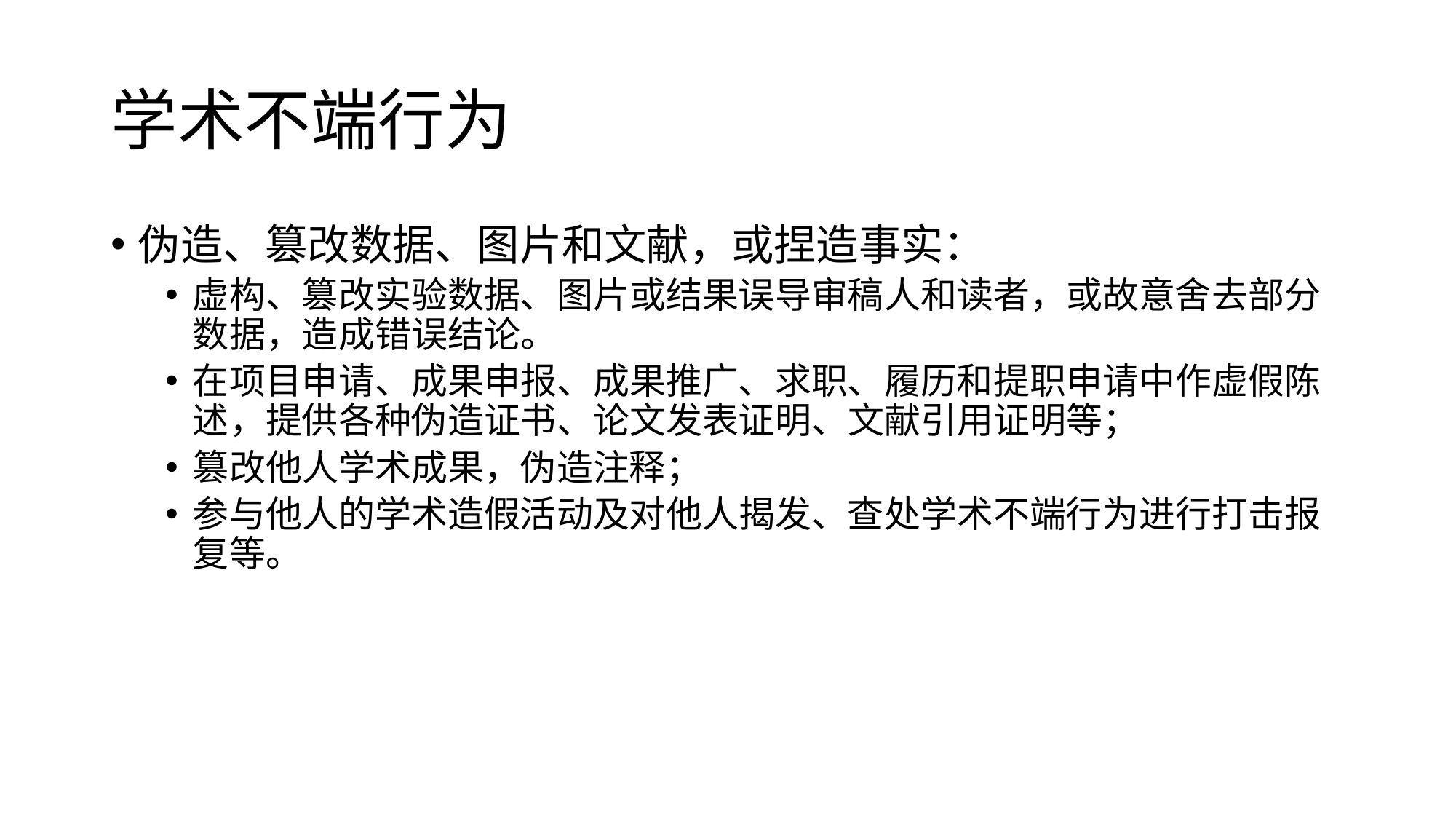

# 学术不端行为
伪造、篡改数据、图片和文献，或捏造事实：
虚构、篡改实验数据、图片或结果误导审稿人和读者，或故意舍去部分数据，造成错误结论。
在项目申请、成果申报、成果推广、求职、履历和提职申请中作虚假陈述，提供各种伪造证书、论文发表证明、文献引用证明等；
篡改他人学术成果，伪造注释；
参与他人的学术造假活动及对他人揭发、查处学术不端行为进行打击报复等。